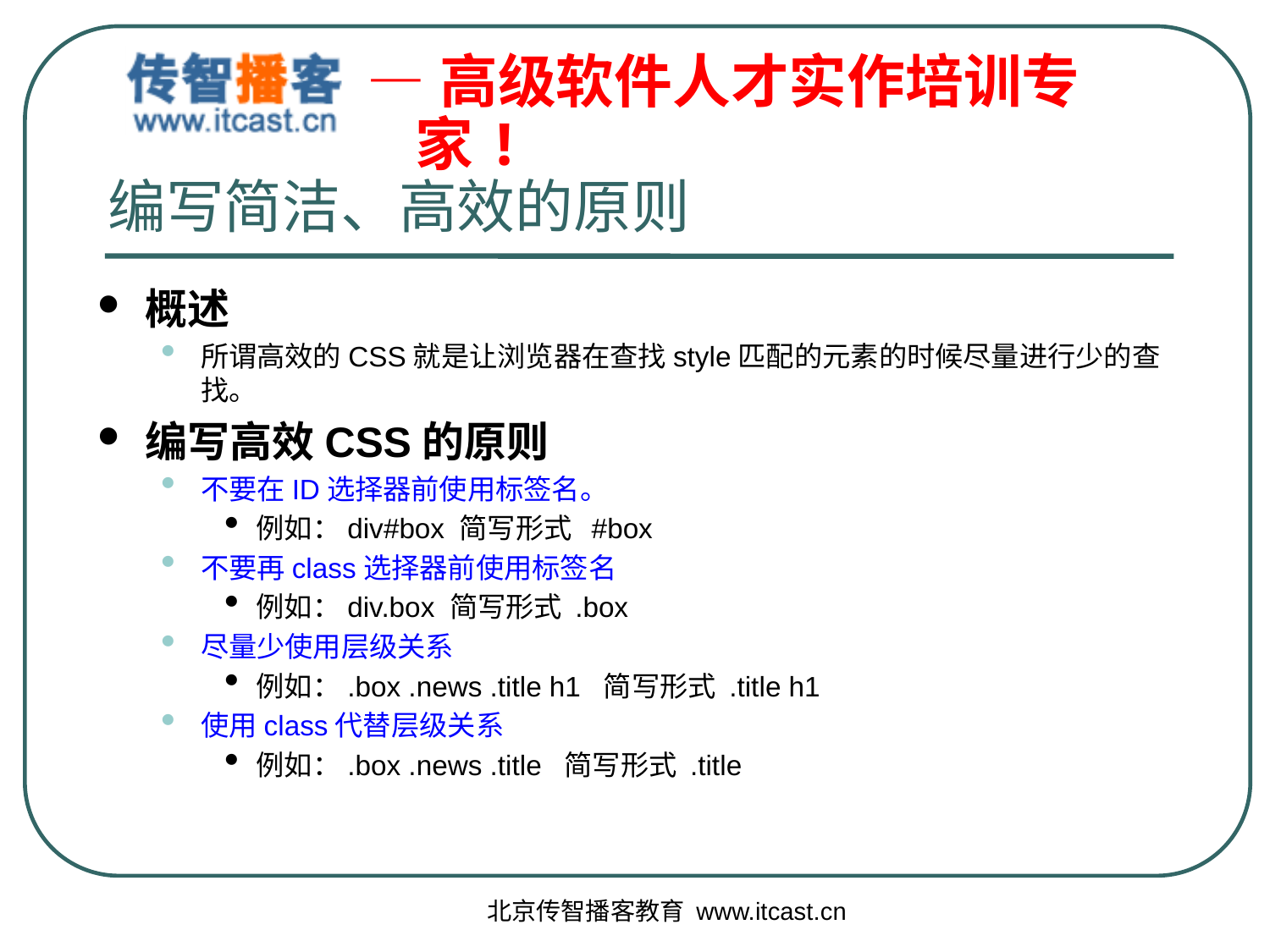

# 编写简洁、高效的原则
概述
所谓高效的CSS就是让浏览器在查找style匹配的元素的时候尽量进行少的查找。
编写高效CSS的原则
不要在ID选择器前使用标签名。
例如：div#box 简写形式  #box
不要再class选择器前使用标签名
例如：div.box 简写形式 .box
尽量少使用层级关系
例如：.box .news .title h1  简写形式 .title h1
使用class代替层级关系
例如：.box .news .title  简写形式 .title